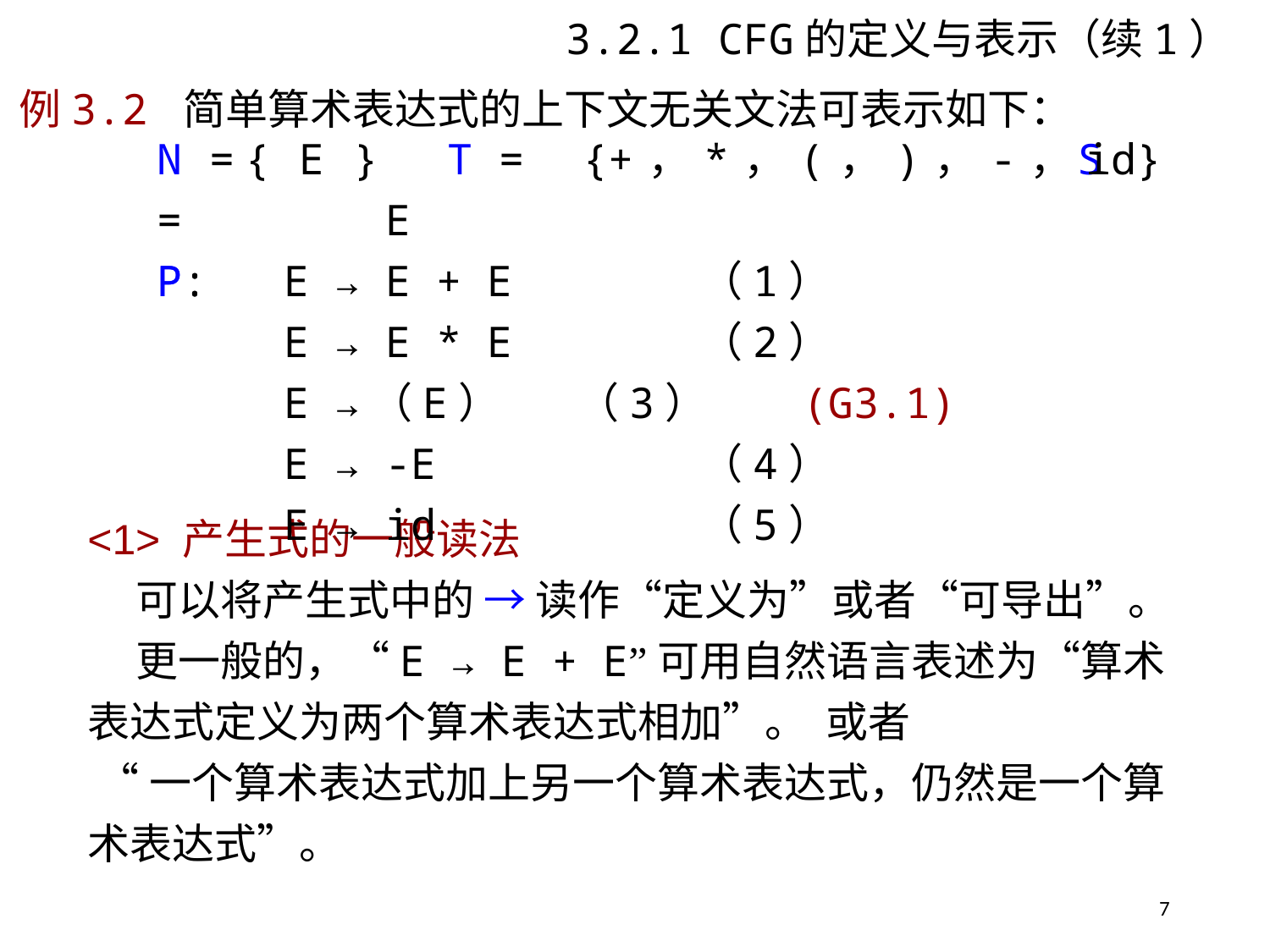

# 3.2.1 CFG的定义与表示（续1）
例3.2 简单算术表达式的上下文无关文法可表示如下：
N =        T =                 	S =
P:
   { E }       {+，*，(，)，-，id}	    E
P:   E → E + E       （1）
     E → E * E       （2）
     E →（E）        （3）         (G3.1)
     E → -E          （4）
     E → id          （5）
<1> 产生式的一般读法
    可以将产生式中的 → 读作“定义为”或者“可导出”。
    更一般的，“E → E + E”可用自然语言表述为“算术表达式定义为两个算术表达式相加”。  或者
 “一个算术表达式加上另一个算术表达式，仍然是一个算术表达式”。
7